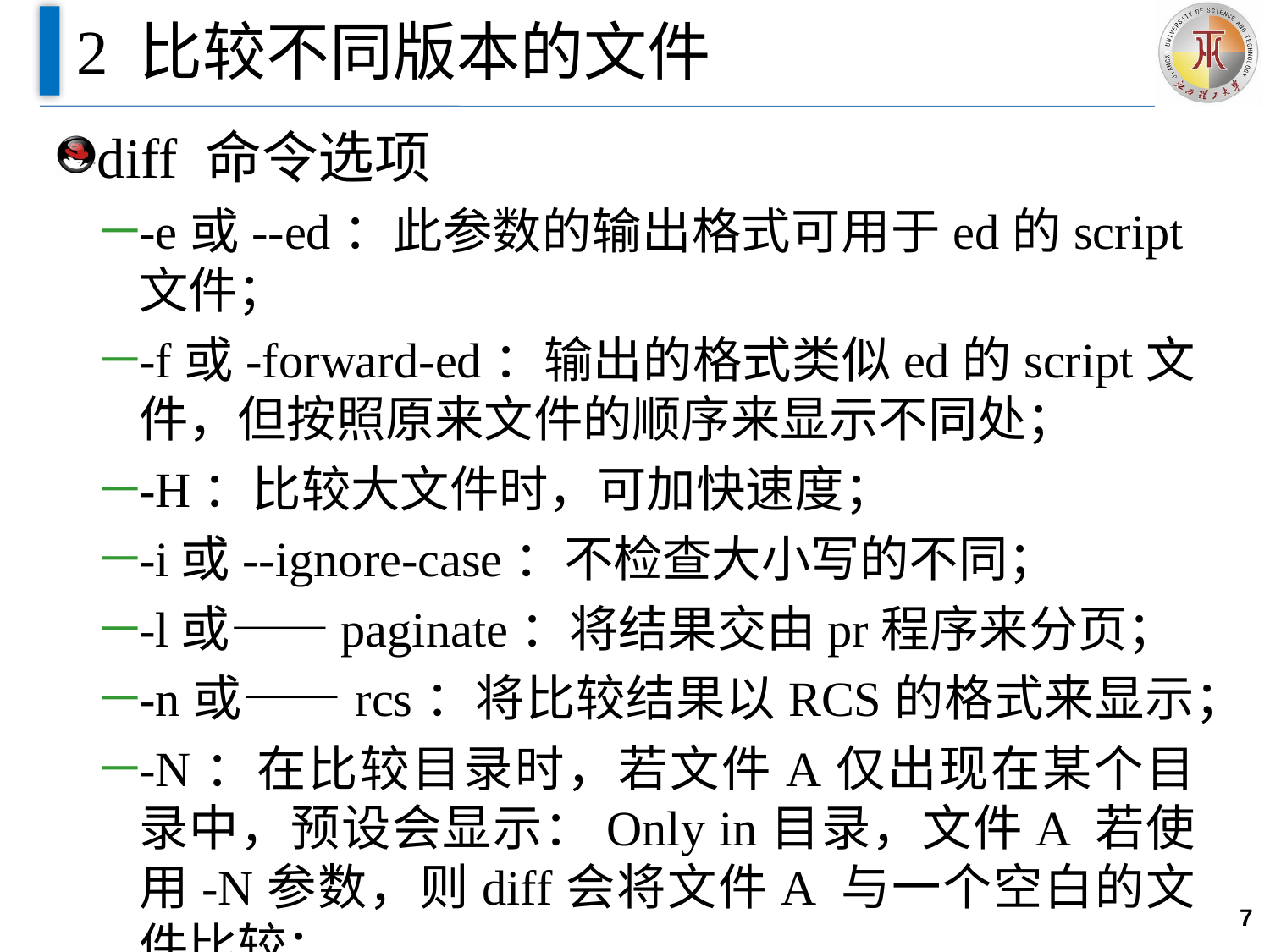

# 2 比较不同版本的文件
diff 命令选项
-e或--ed：此参数的输出格式可用于ed的script文件；
-f或-forward-ed：输出的格式类似ed的script文件，但按照原来文件的顺序来显示不同处；
-H：比较大文件时，可加快速度；
-i或--ignore-case：不检查大小写的不同；
-l或——paginate：将结果交由pr程序来分页；
-n或——rcs：将比较结果以RCS的格式来显示；
-N：在比较目录时，若文件A仅出现在某个目录中，预设会显示：Only in目录，文件A 若使用-N参数，则diff会将文件A 与一个空白的文件比较；
7